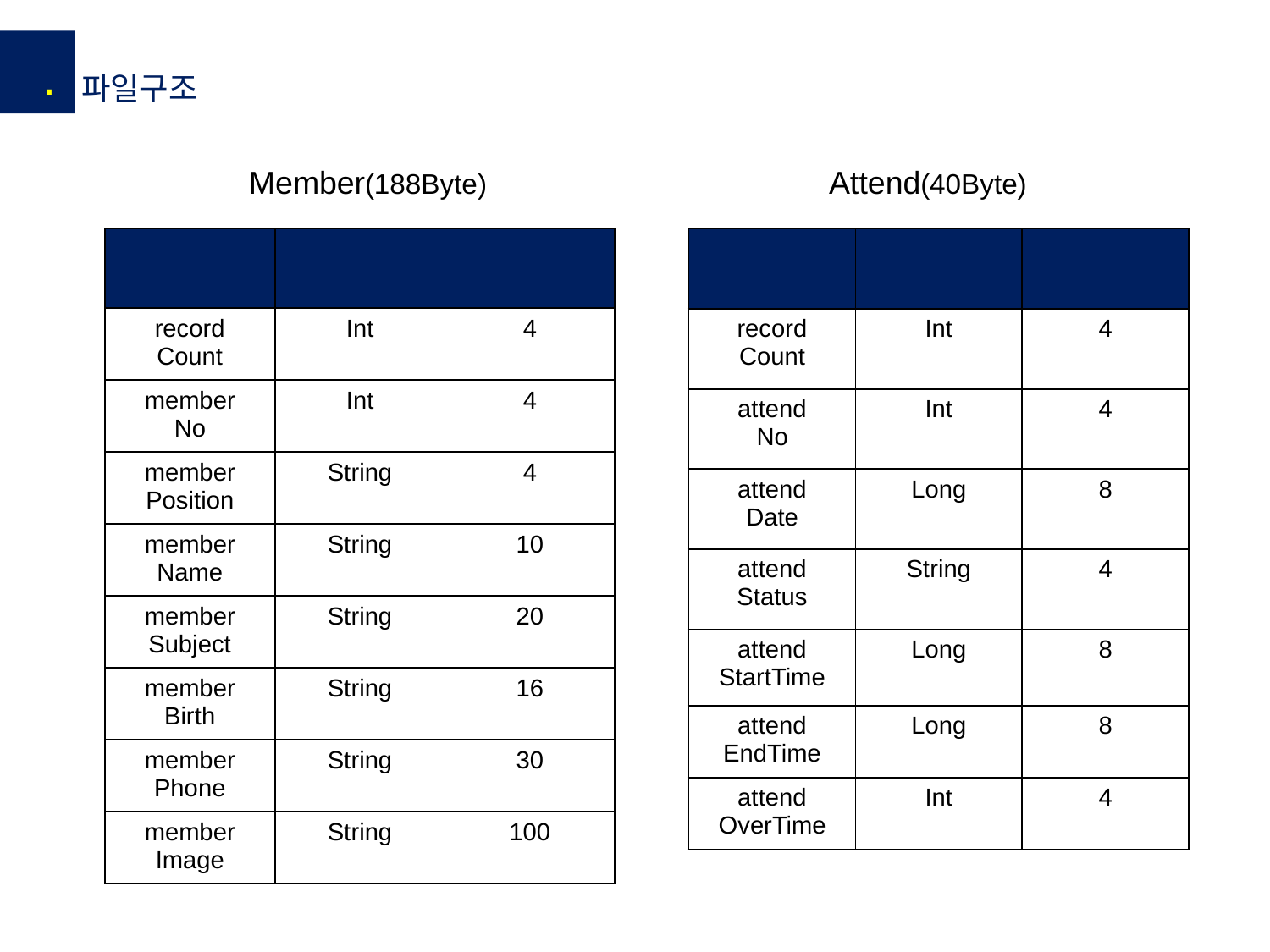

4.

윤고딕310
파일구조
윤고딕330
Member(188Byte)
Attend(40Byte)
윤고딕350
| 변수이름 | 타입 | Byte |
| --- | --- | --- |
| record Count | Int | 4 |
| member No | Int | 4 |
| member Position | String | 4 |
| member Name | String | 10 |
| member Subject | String | 20 |
| member Birth | String | 16 |
| member Phone | String | 30 |
| member Image | String | 100 |
| 변수이름 | 타입 | Byte |
| --- | --- | --- |
| record Count | Int | 4 |
| attend No | Int | 4 |
| attend Date | Long | 8 |
| attend Status | String | 4 |
| attend StartTime | Long | 8 |
| attend EndTime | Long | 8 |
| attend OverTime | Int | 4 |